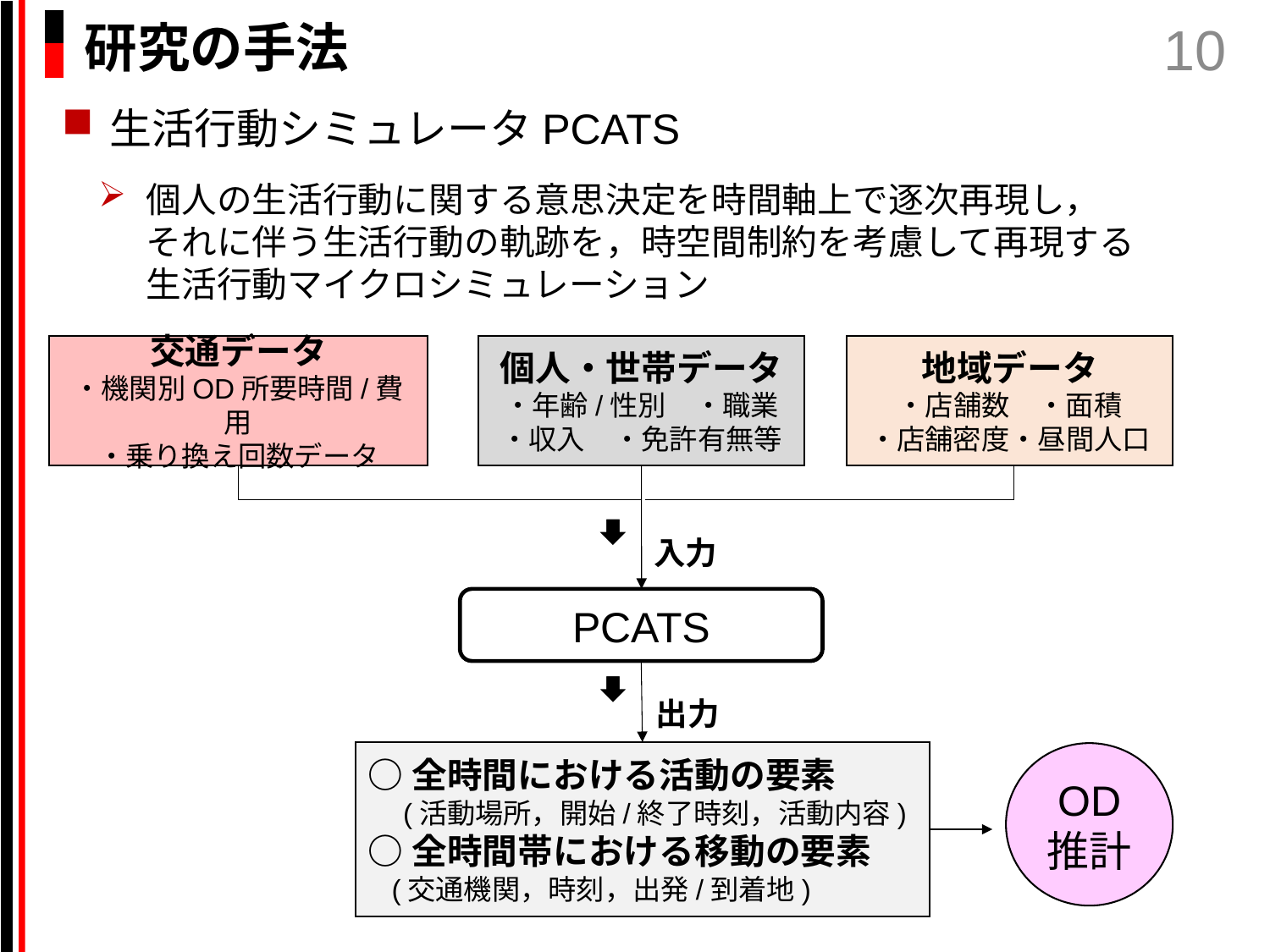

10
# 研究の手法
生活行動シミュレータPCATS
個人の生活行動に関する意思決定を時間軸上で逐次再現し，
それに伴う生活行動の軌跡を，時空間制約を考慮して再現する
生活行動マイクロシミュレーション
交通データ
・機関別OD所要時間/費用
・乗り換え回数データ
個人・世帯データ
・年齢/性別　・職業
・収入　・免許有無等
地域データ
・店舗数　・面積
・店舗密度・昼間人口

入力
PCATS

出力
○全時間における活動の要素
　(活動場所，開始/終了時刻，活動内容)
○全時間帯における移動の要素
   (交通機関，時刻，出発/到着地)
OD
推計